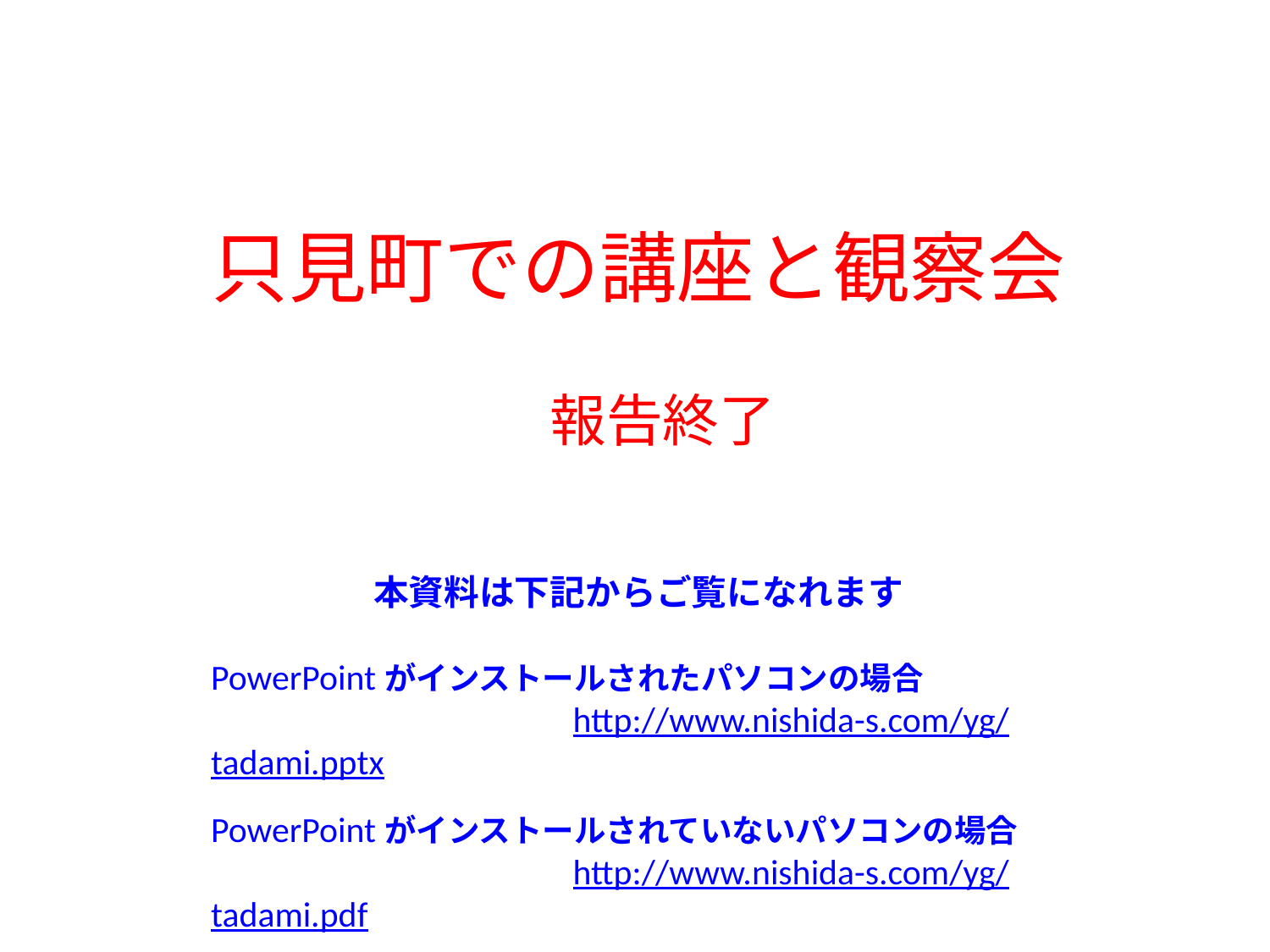

只見町での講座と観察会
報告終了
本資料は下記からご覧になれます

PowerPointがインストールされたパソコンの場合
　　　　　　　　　　http://www.nishida-s.com/yg/tadami.pptx

PowerPointがインストールされていないパソコンの場合
　　　　　　　　　　http://www.nishida-s.com/yg/tadami.pdf